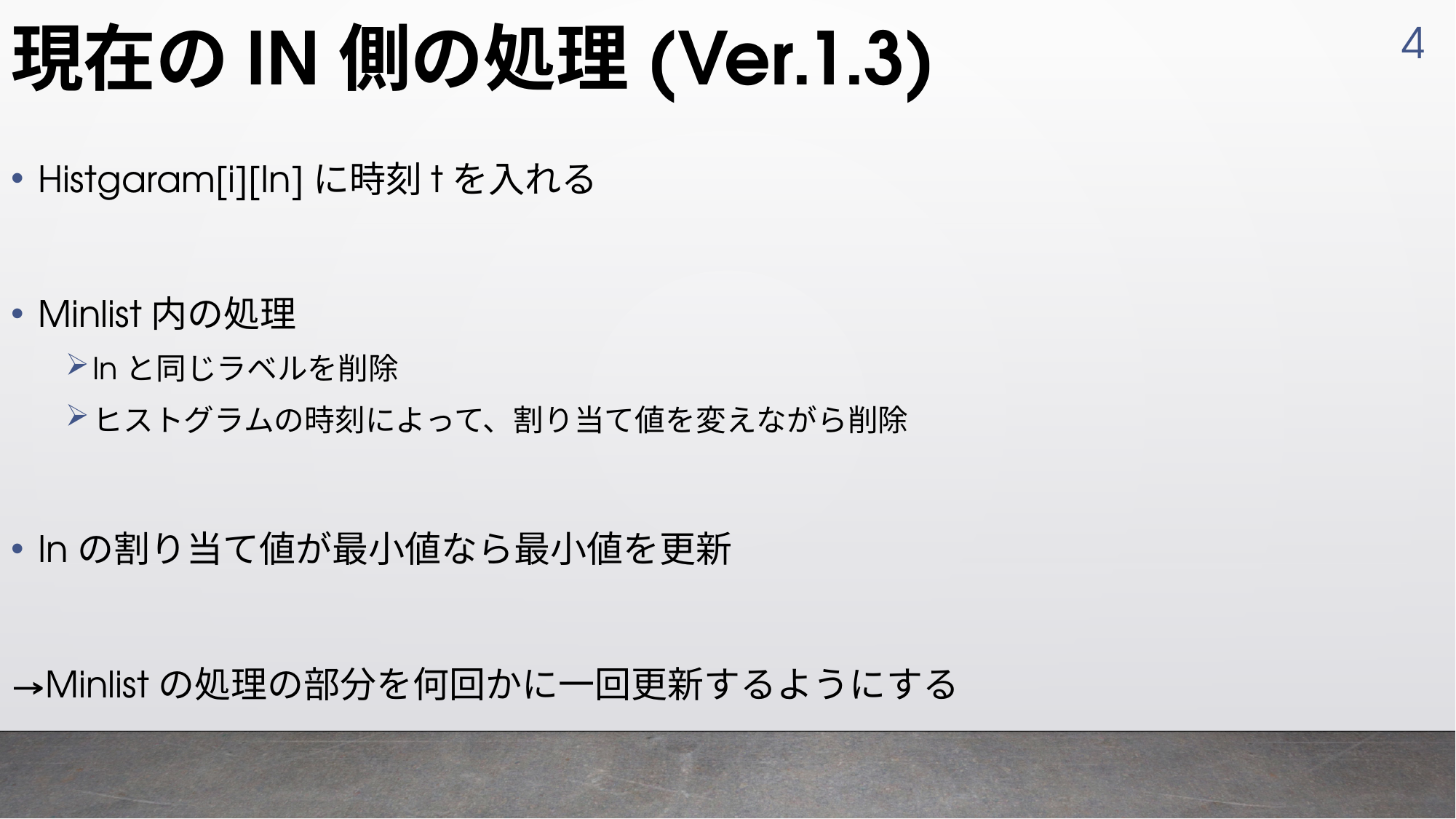

4
# 現在のIN側の処理(Ver.1.3)
Histgaram[i][In]に時刻tを入れる

Minlist内の処理
Inと同じラベルを削除
ヒストグラムの時刻によって、割り当て値を変えながら削除

Inの割り当て値が最小値なら最小値を更新

→Minlistの処理の部分を何回かに一回更新するようにする